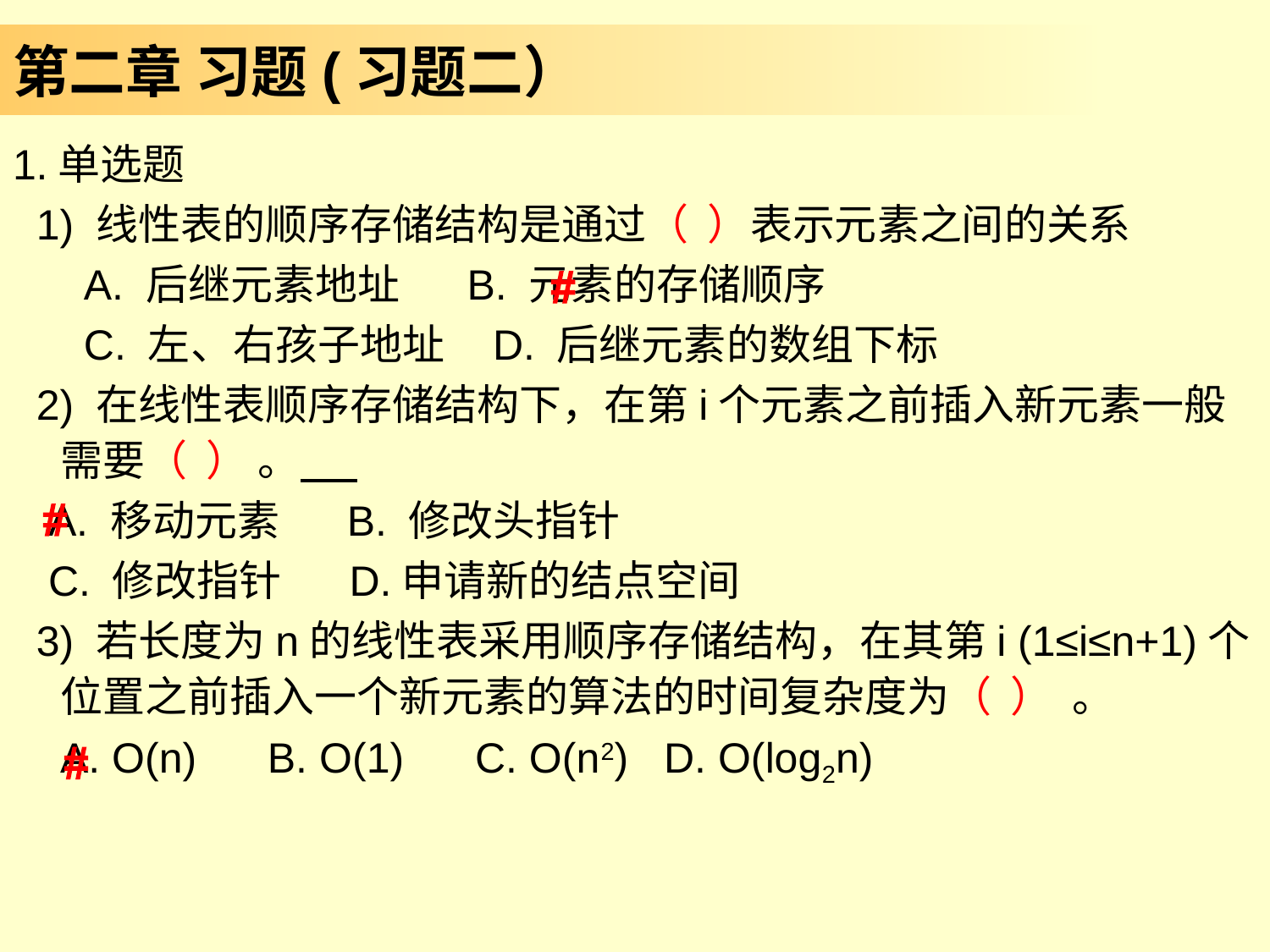

# 第二章 习题(习题二）
1.单选题
  1) 线性表的顺序存储结构是通过（  ）表示元素之间的关系
      A. 后继元素地址      B. 元素的存储顺序
      C. 左、右孩子地址    D. 后继元素的数组下标
  2) 在线性表顺序存储结构下，在第i个元素之前插入新元素一般需要（  ） 。
   A. 移动元素      B. 修改头指针
   C. 修改指针      D.申请新的结点空间
  3) 若长度为n的线性表采用顺序存储结构，在其第i (1≤i≤n+1)个位置之前插入一个新元素的算法的时间复杂度为（  ）  。
    A. O(n)      B. O(1)      C. O(n2)   D. O(log2n)
#
#
#